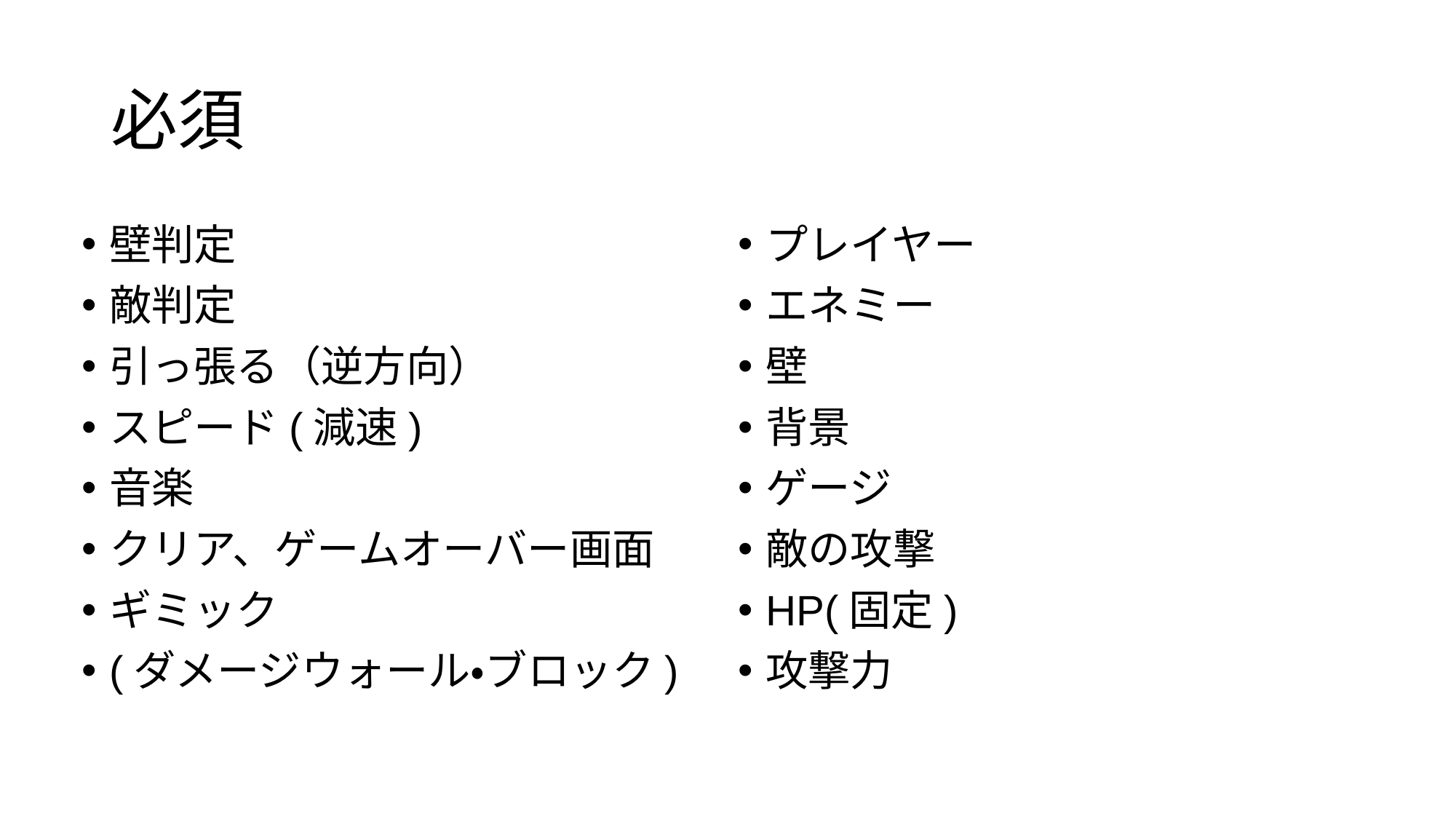

# 必須
プレイヤー
エネミー
壁
背景
ゲージ
敵の攻撃
HP(固定)
攻撃力

壁判定
敵判定
引っ張る（逆方向）
スピード(減速)
音楽
クリア、ゲームオーバー画面
ギミック
(ダメージウォール・ブロック)